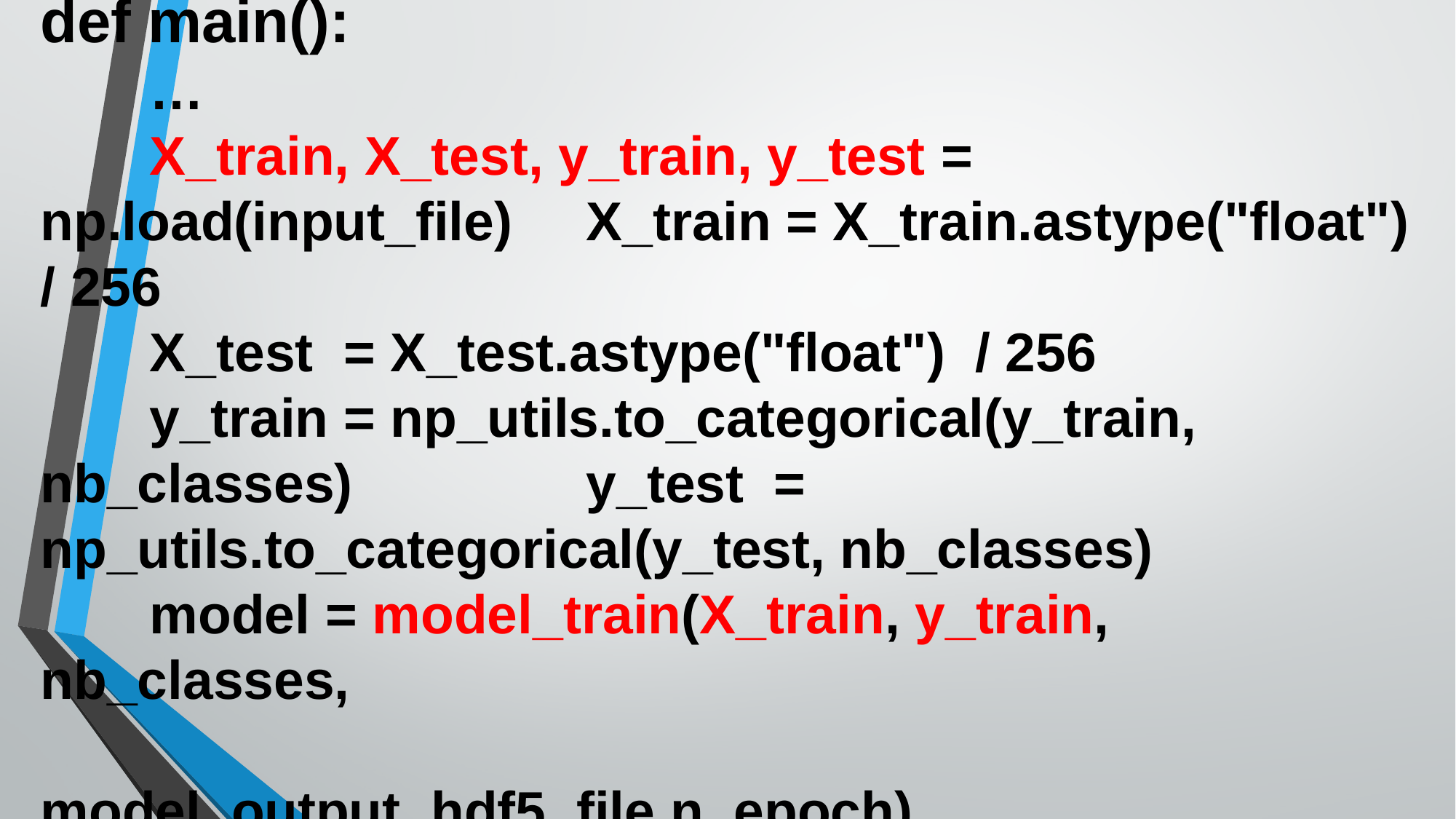

⑥学習を行い、モデルを保存　 train_keras.py
def main():
	…
	X_train, X_test, y_train, y_test = np.load(input_file)    	X_train = X_train.astype("float") / 256
	X_test  = X_test.astype("float")  / 256
	y_train = np_utils.to_categorical(y_train, nb_classes)    　　	y_test  = np_utils.to_categorical(y_test, nb_classes)
	model = model_train(X_train, y_train, nb_classes,
					model_output_hdf5_file,n_epoch)
	model_eval(model, X_test, y_test)